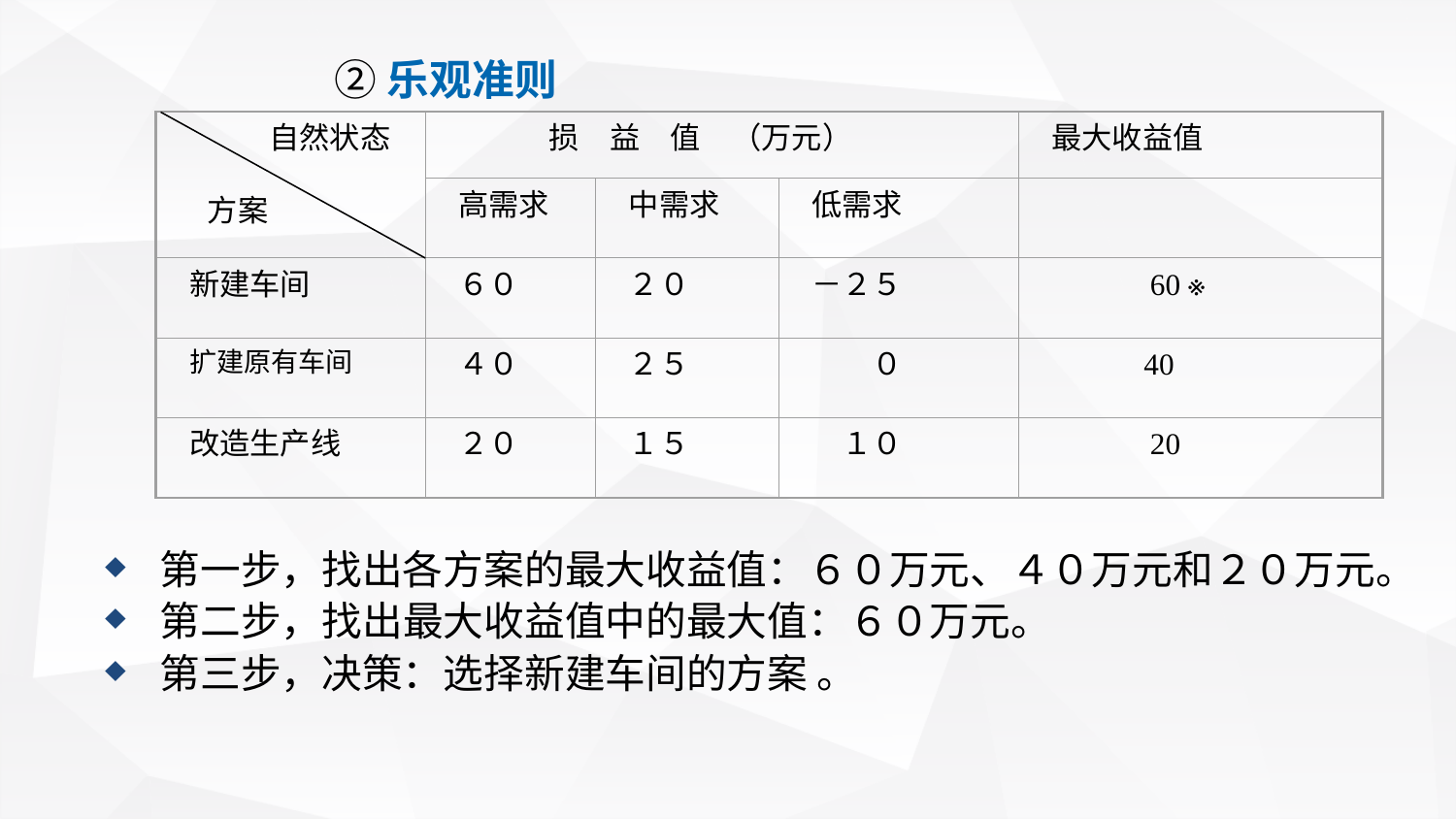

②乐观准则

        自然状态

方案

　　　损　益　值　（万元）

最大收益值

高需求

中需求

低需求

新建车间

６０

２０

－２５

　　　60 ※

扩建原有车间

４０

２５

　　０

　        40

改造生产线

２０

１５

　１０

　　　20

第一步，找出各方案的最大收益值：６０万元、４０万元和２０万元。
第二步，找出最大收益值中的最大值：６０万元。
第三步，决策：选择新建车间的方案 。
49